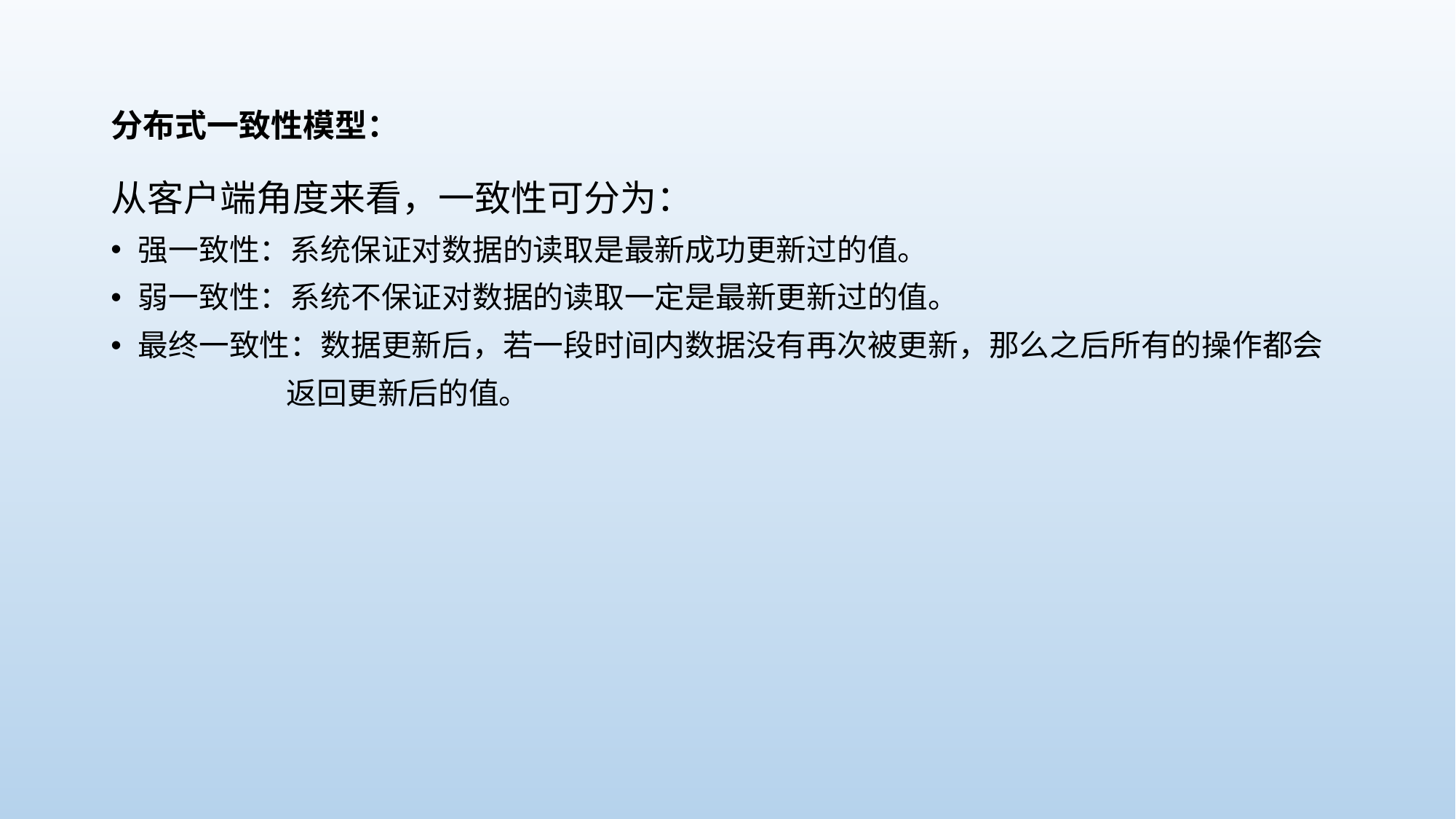

# 分布式一致性模型：
从客户端角度来看，一致性可分为：
强一致性：系统保证对数据的读取是最新成功更新过的值。
弱一致性：系统不保证对数据的读取一定是最新更新过的值。
最终一致性：数据更新后，若一段时间内数据没有再次被更新，那么之后所有的操作都会
                         返回更新后的值。